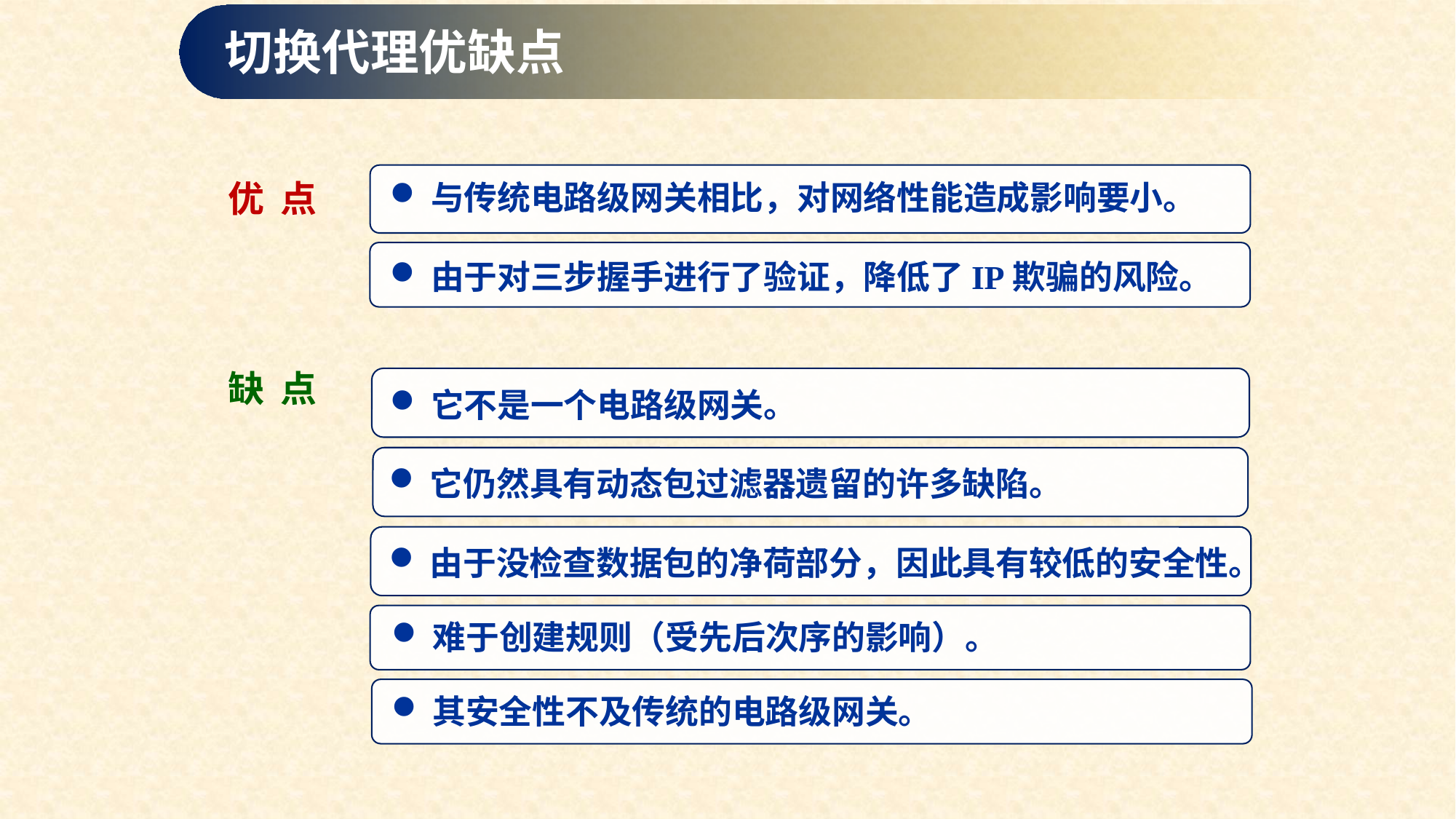

切换代理优缺点

与传统电路级网关相比，对网络性能造成影响要小。

由于对三步握手进行了验证，降低了IP欺骗的风险。
优  点
缺  点

它不是一个电路级网关。

它仍然具有动态包过滤器遗留的许多缺陷。

由于没检查数据包的净荷部分，因此具有较低的安全性。

难于创建规则（受先后次序的影响）。

其安全性不及传统的电路级网关。